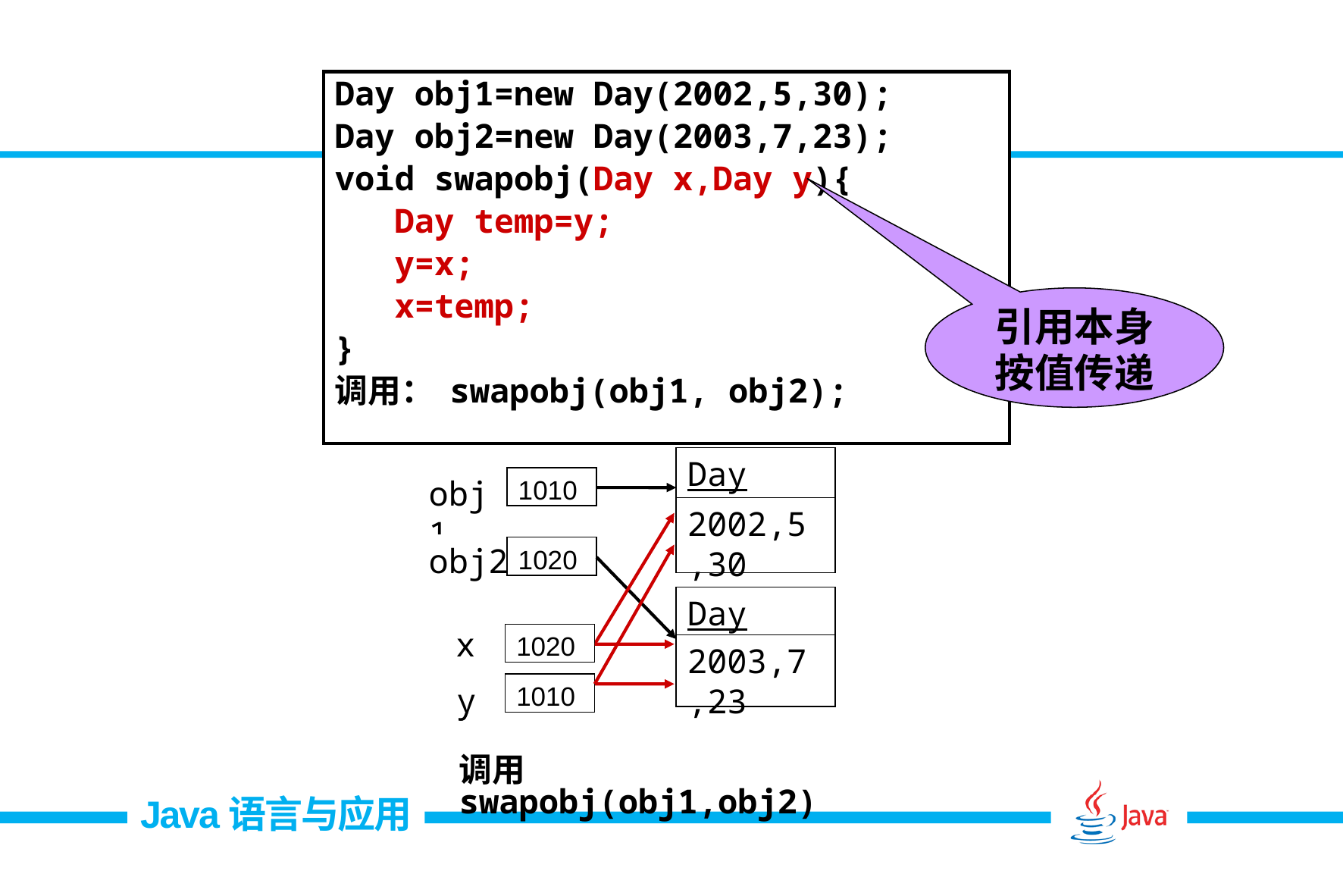

43
Day obj1=new Day(2002,5,30);
Day obj2=new Day(2003,7,23);
void swapobj(Day x,Day y){
   Day temp=y;
   y=x;
   x=temp;
}
调用： swapobj(obj1, obj2);
引用本身
按值传递
Day
2002,5,30
obj1
1010

obj2
1020

Day
2003,7,23

x
1010
y
1020

x
1020

y
1010
调用swapobj(obj1,obj2)